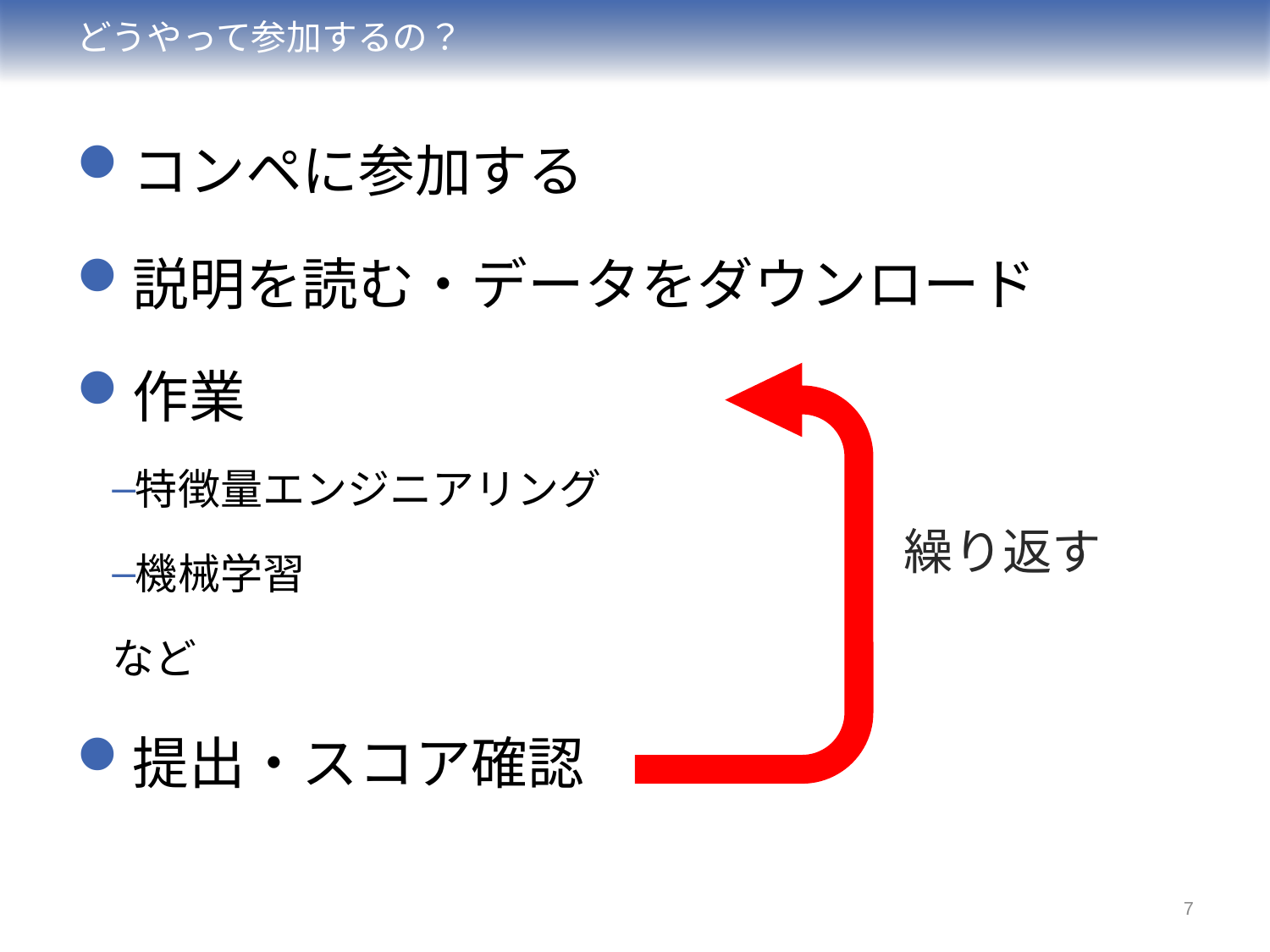

# どうやって参加するの？
コンペに参加する
説明を読む・データをダウンロード
作業
特徴量エンジニアリング
機械学習
など
提出・スコア確認

繰り返す
7